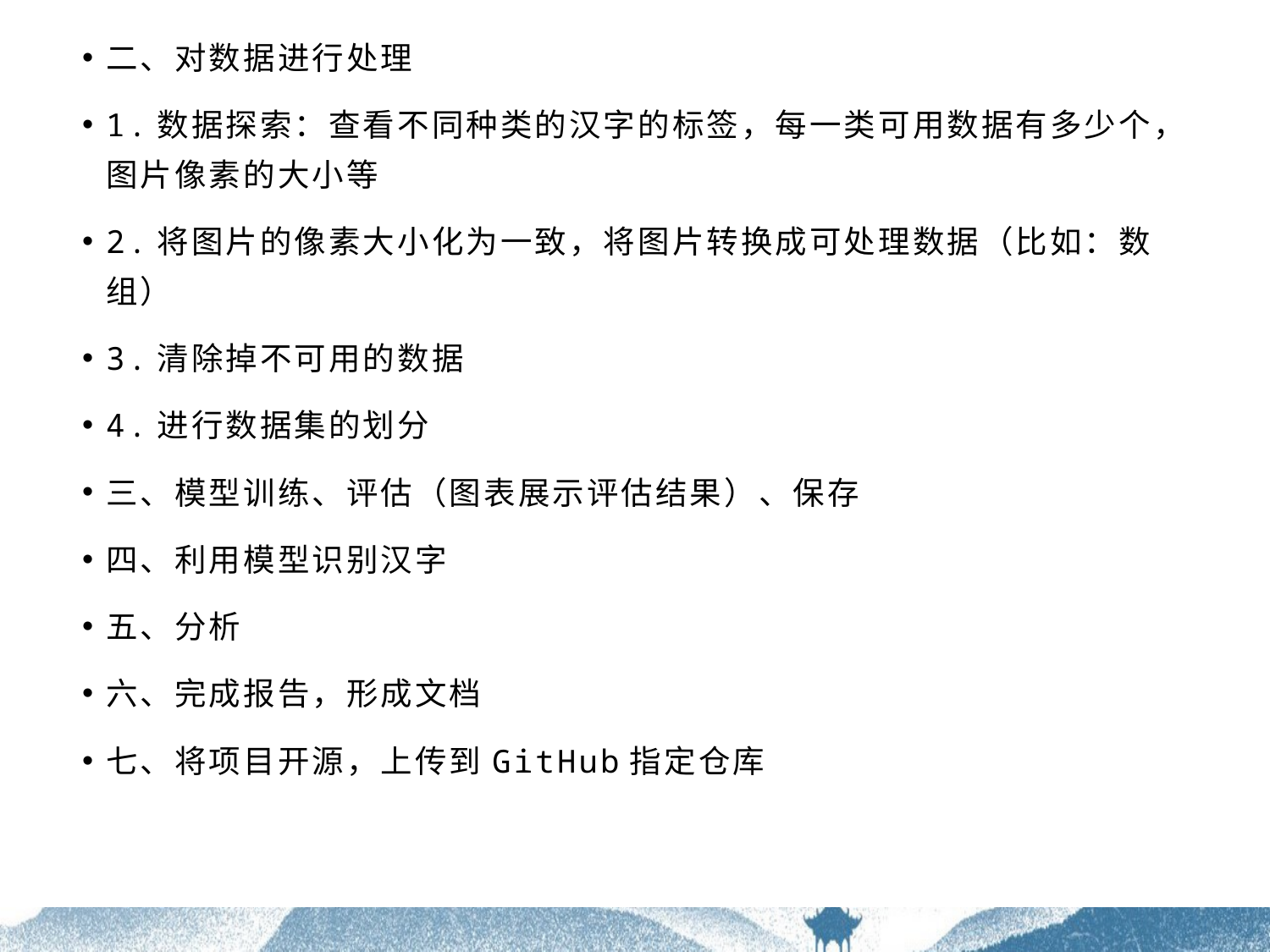

二、对数据进行处理
1.数据探索：查看不同种类的汉字的标签，每一类可用数据有多少个，图片像素的大小等
2.将图片的像素大小化为一致，将图片转换成可处理数据（比如：数组）
3.清除掉不可用的数据
4.进行数据集的划分
三、模型训练、评估（图表展示评估结果）、保存
四、利用模型识别汉字
五、分析
六、完成报告，形成文档
七、将项目开源，上传到GitHub指定仓库